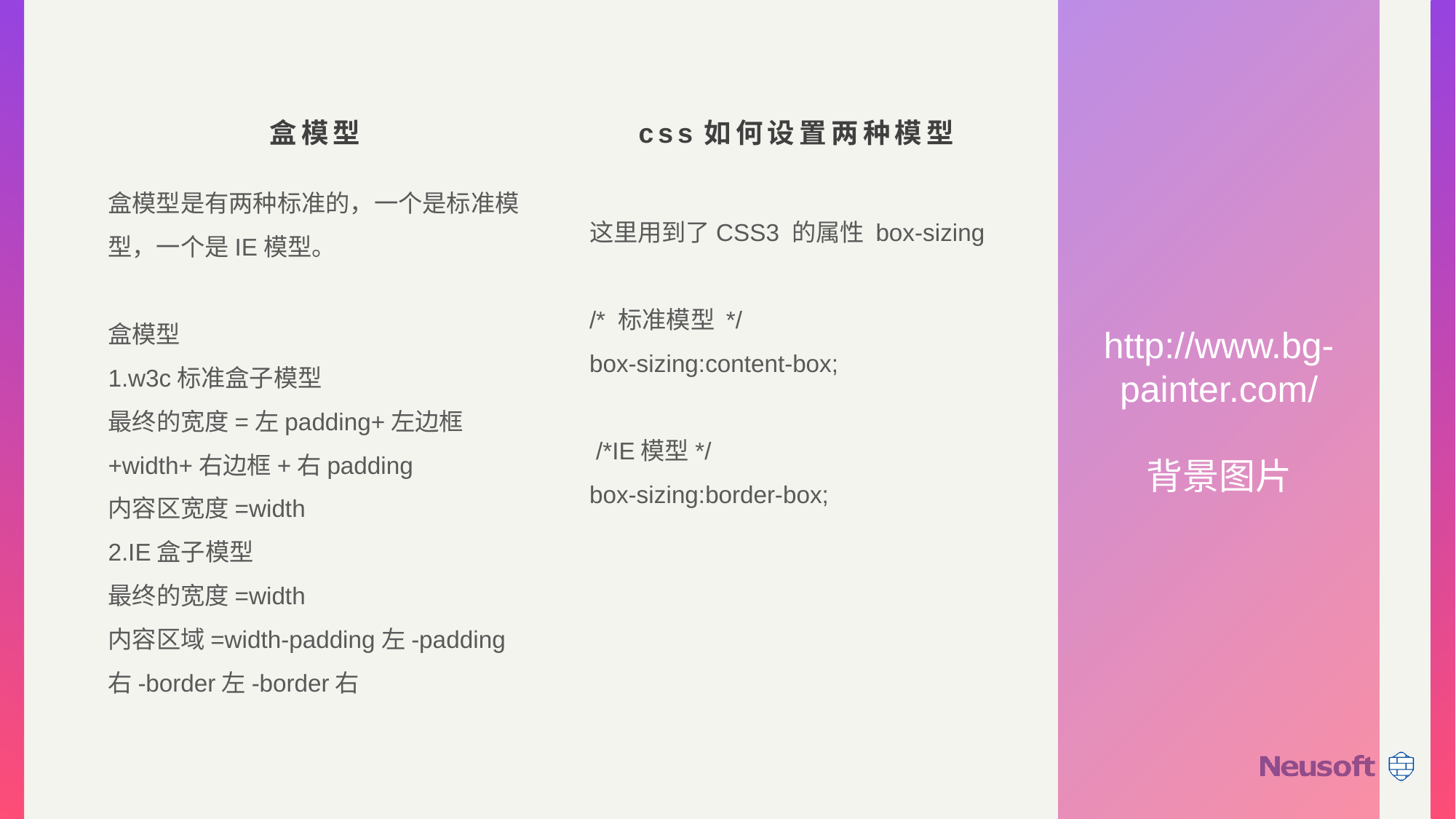

http://www.bg-painter.com/

背景图片
盒模型
盒模型是有两种标准的，一个是标准模型，一个是IE模型。

盒模型
1.w3c标准盒子模型
最终的宽度=左padding+左边框+width+右边框+右padding
内容区宽度=width
2.IE盒子模型
最终的宽度=width
内容区域=width-padding左-padding右-border左-border右

css如何设置两种模型

这里用到了CSS3 的属性 box-sizing

/* 标准模型 */
box-sizing:content-box;

 /*IE模型*/
box-sizing:border-box;